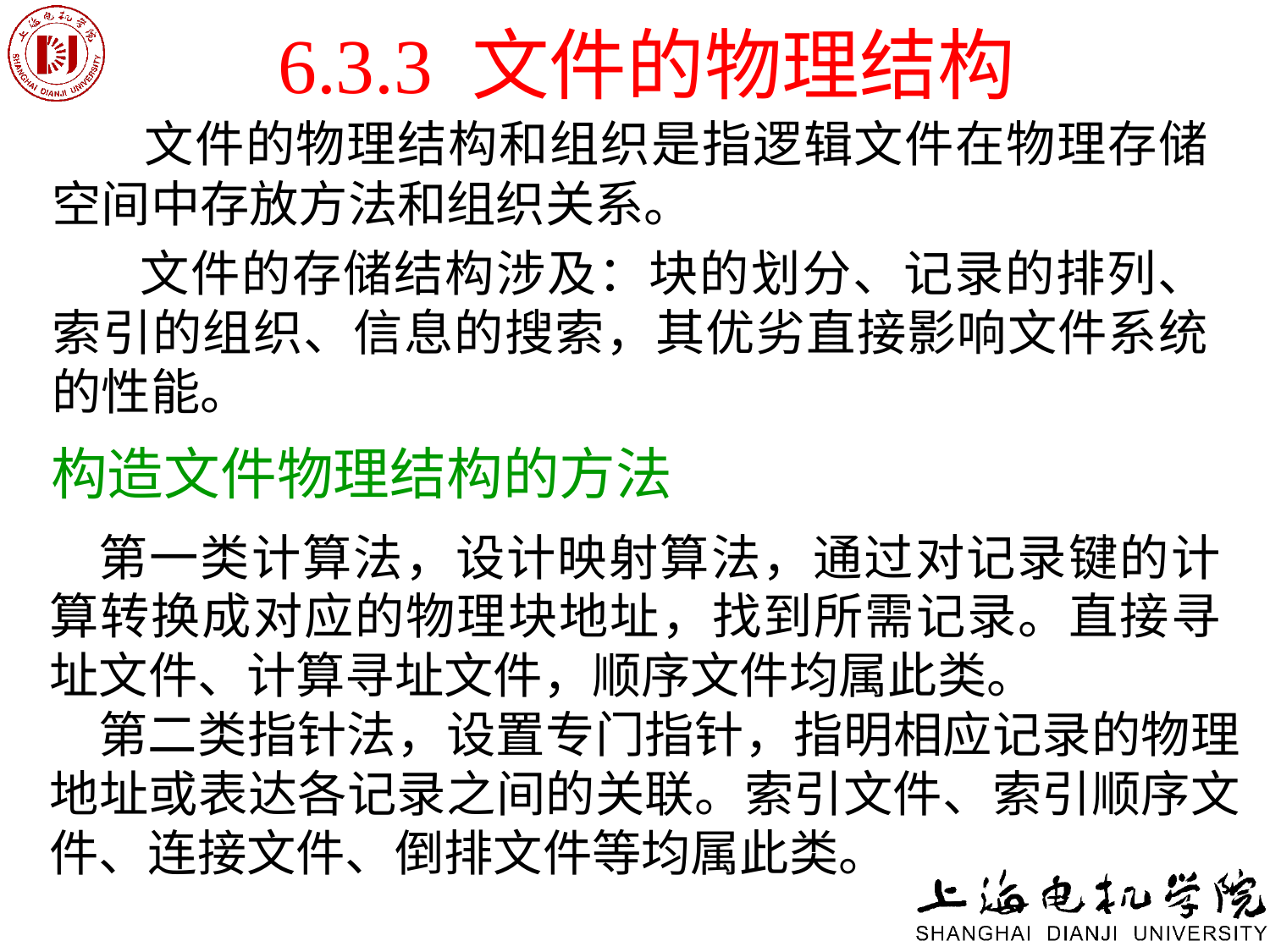

# 6.3.3 文件的物理结构
  文件的物理结构和组织是指逻辑文件在物理存储空间中存放方法和组织关系。
  文件的存储结构涉及：块的划分、记录的排列、索引的组织、信息的搜索，其优劣直接影响文件系统的性能。
构造文件物理结构的方法
第一类计算法，设计映射算法，通过对记录键的计算转换成对应的物理块地址，找到所需记录。直接寻址文件、计算寻址文件，顺序文件均属此类。
第二类指针法，设置专门指针，指明相应记录的物理地址或表达各记录之间的关联。索引文件、索引顺序文件、连接文件、倒排文件等均属此类。